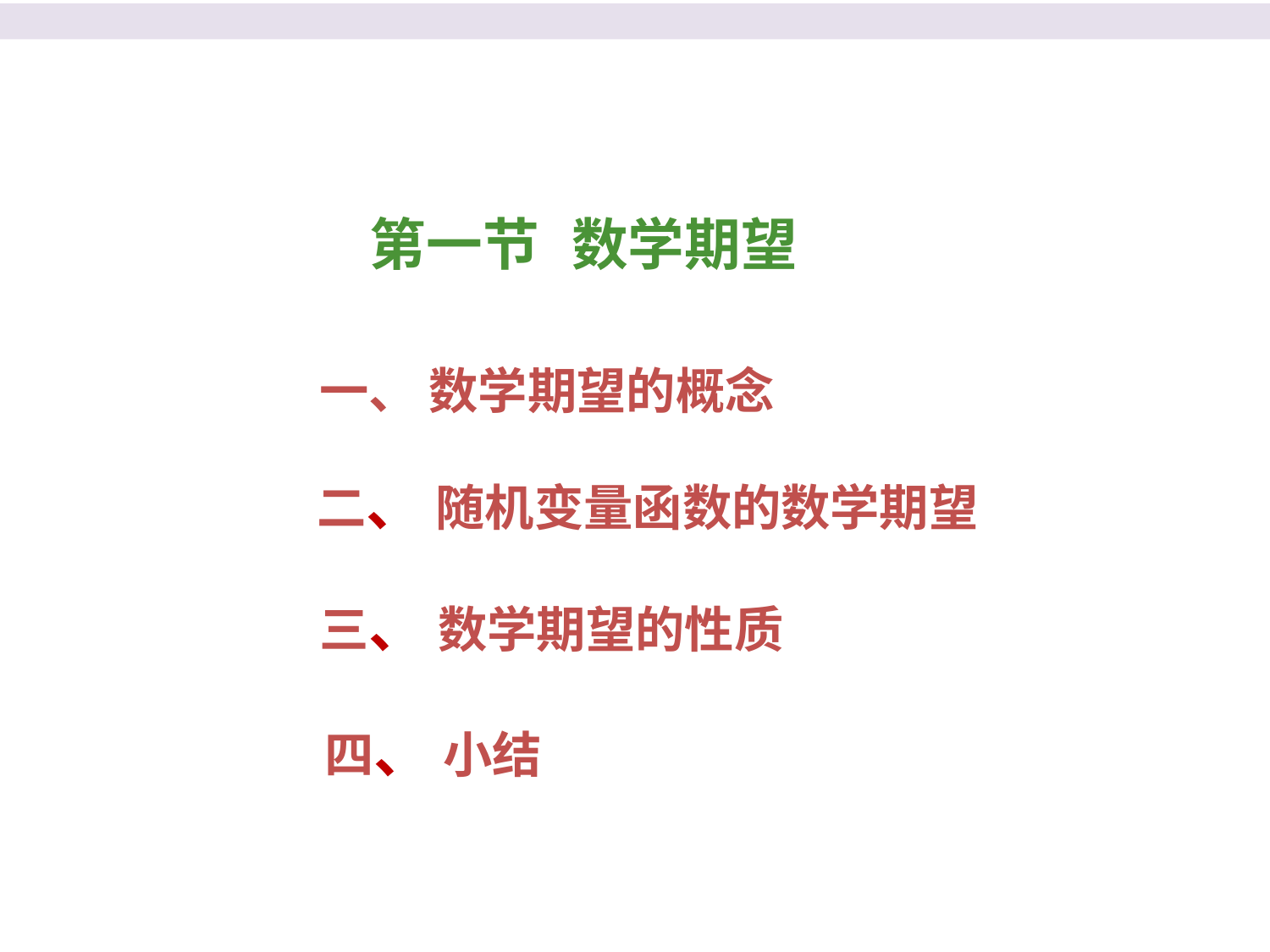

第一节  数学期望
一、 数学期望的概念
二、 随机变量函数的数学期望
三、 数学期望的性质
四、 小结